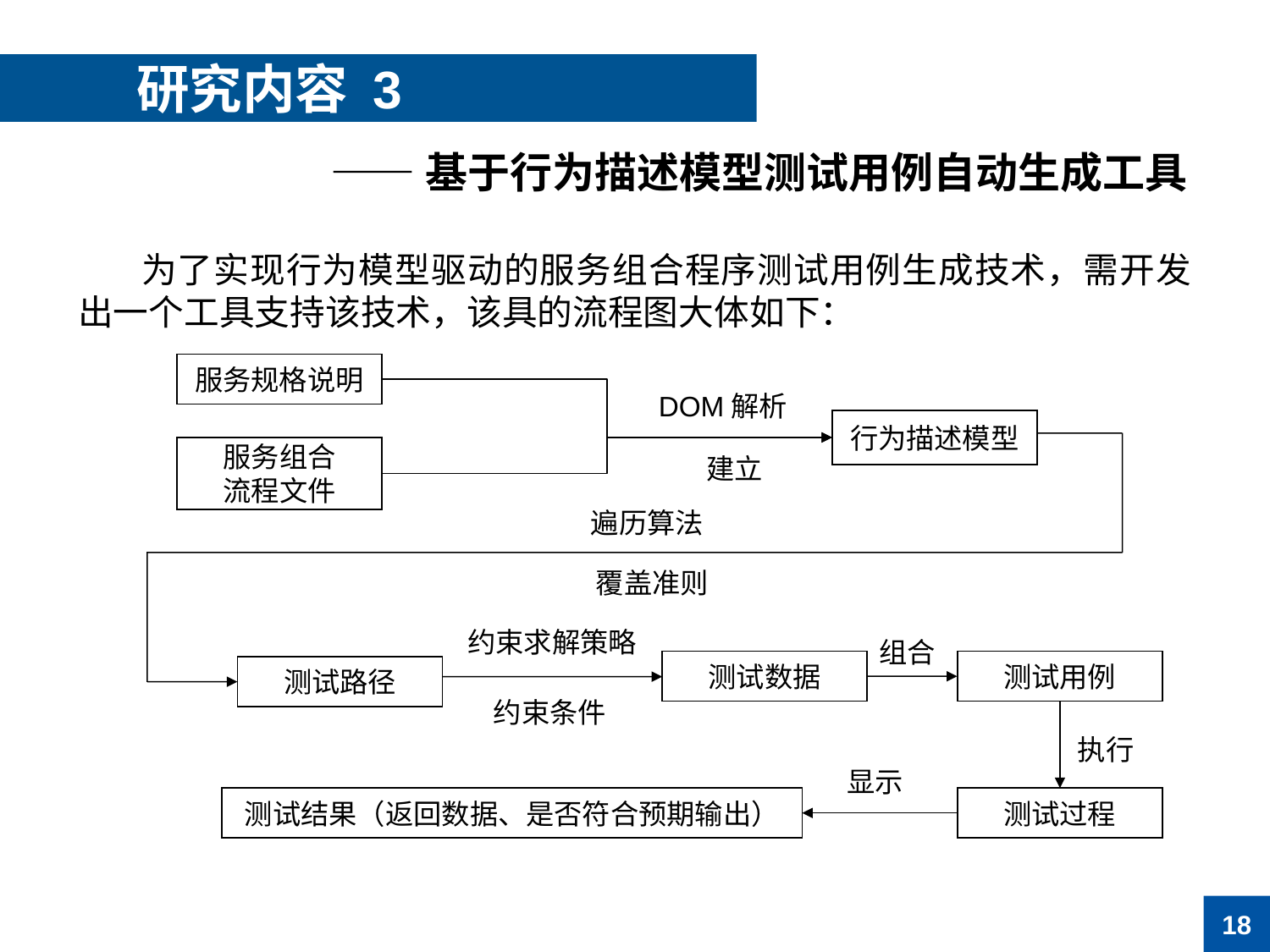

研究内容 3
——基于行为描述模型测试用例自动生成工具
为了实现行为模型驱动的服务组合程序测试用例生成技术，需开发出一个工具支持该技术，该具的流程图大体如下：
服务规格说明
DOM解析
行为描述模型

服务组合
流程文件
建立
遍历算法

覆盖准则
约束求解策略
组合
测试数据
测试用例
测试路径

约束条件
执行
显示
测试结果（返回数据、是否符合预期输出）
测试过程
18